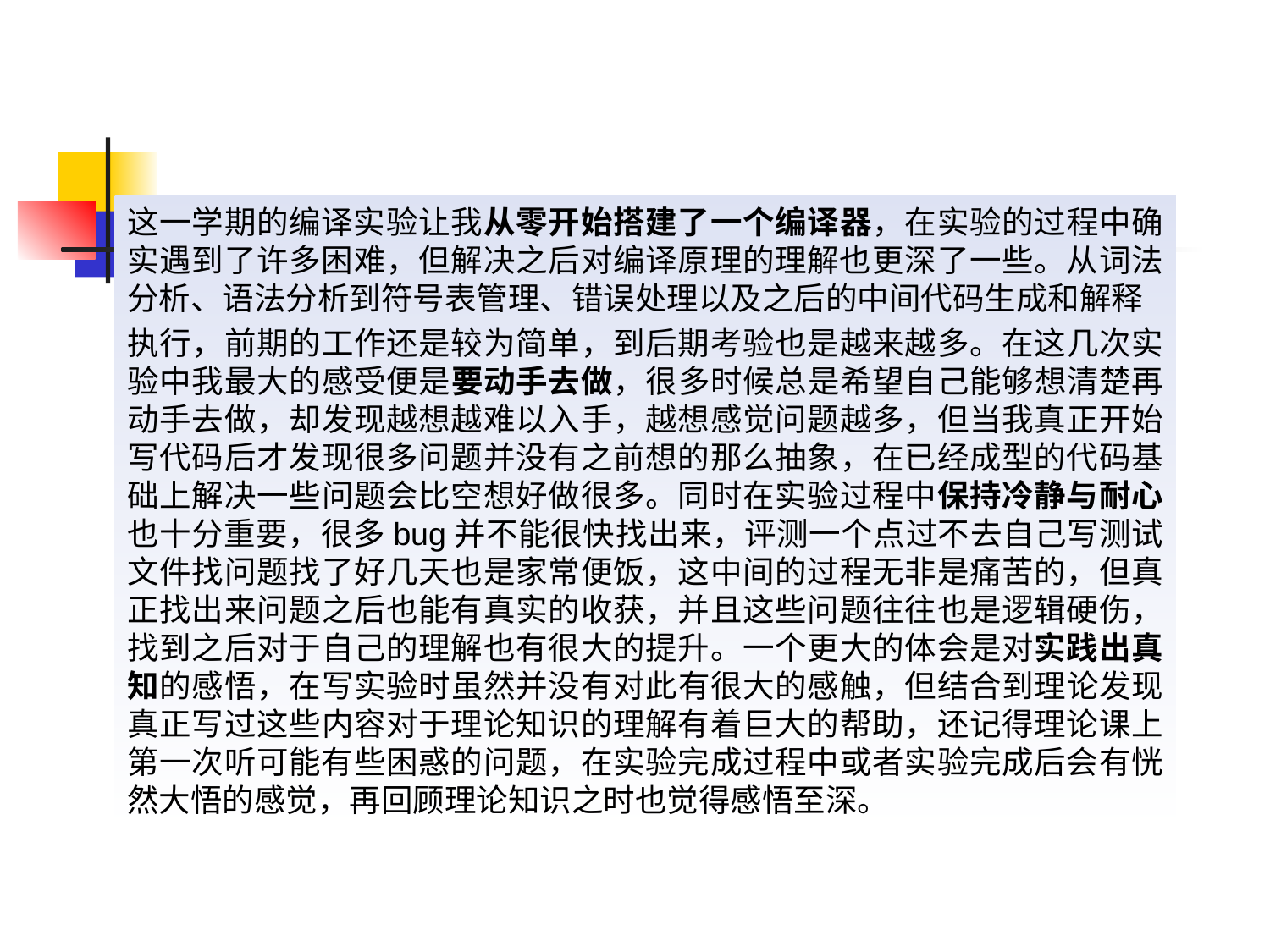

这⼀学期的编译实验让我从零开始搭建了⼀个编译器，在实验的过程中确实遇到了许多困难，但解决之后对编译原理的理解也更深了⼀些。从词法分析、语法分析到符号表管理、错误处理以及之后的中间代码⽣成和解释
执⾏，前期的⼯作还是较为简单，到后期考验也是越来越多。在这⼏次实验中我最⼤的感受便是要动⼿去做，很多时候总是希望⾃⼰能够想清楚再动⼿去做，却发现越想越难以⼊⼿，越想感觉问题越多，但当我真正开始写代码后才发现很多问题并没有之前想的那么抽象，在已经成型的代码基础上解决⼀些问题会⽐空想好做很多。同时在实验过程中保持冷静与耐⼼也⼗分重要，很多bug并不能很快找出来，评测⼀个点过不去⾃⼰写测试⽂件找问题找了好⼏天也是家常便饭，这中间的过程⽆⾮是痛苦的，但真正找出来问题之后也能有真实的收获，并且这些问题往往也是逻辑硬伤，找到之后对于⾃⼰的理解也有很⼤的提升。⼀个更⼤的体会是对实践出真知的感悟，在写实验时虽然并没有对此有很⼤的感触，但结合到理论发现真正写过这些内容对于理论知识的理解有着巨⼤的帮助，还记得理论课上第⼀次听可能有些困惑的问题，在实验完成过程中或者实验完成后会有恍然⼤悟的感觉，再回顾理论知识之时也觉得感悟⾄深。